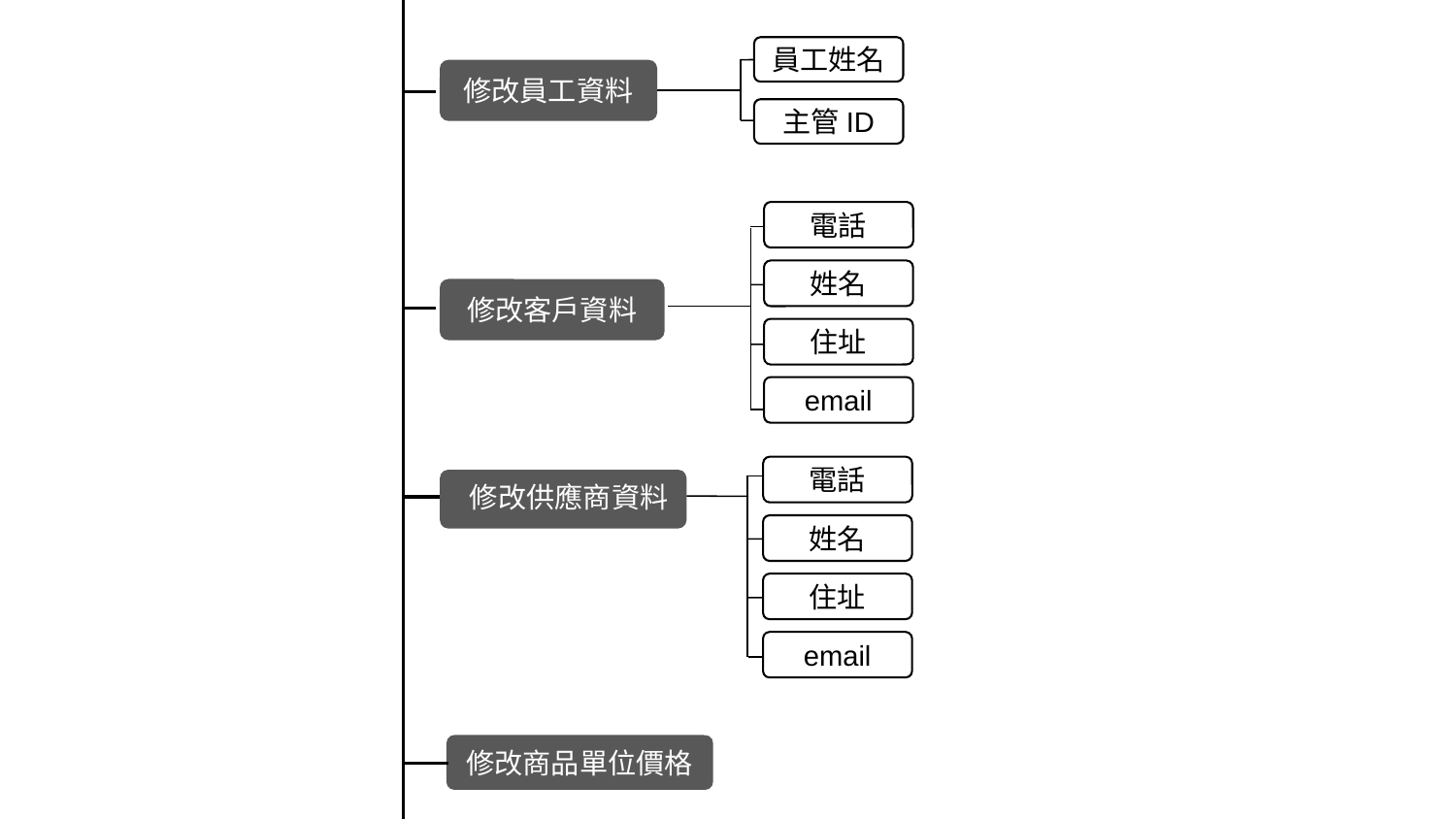

員工姓名
主管ID
修改員工資料
電話
姓名
住址
email
修改客戶資料
電話
姓名
住址
email
修改供應商資料
修改商品單位價格